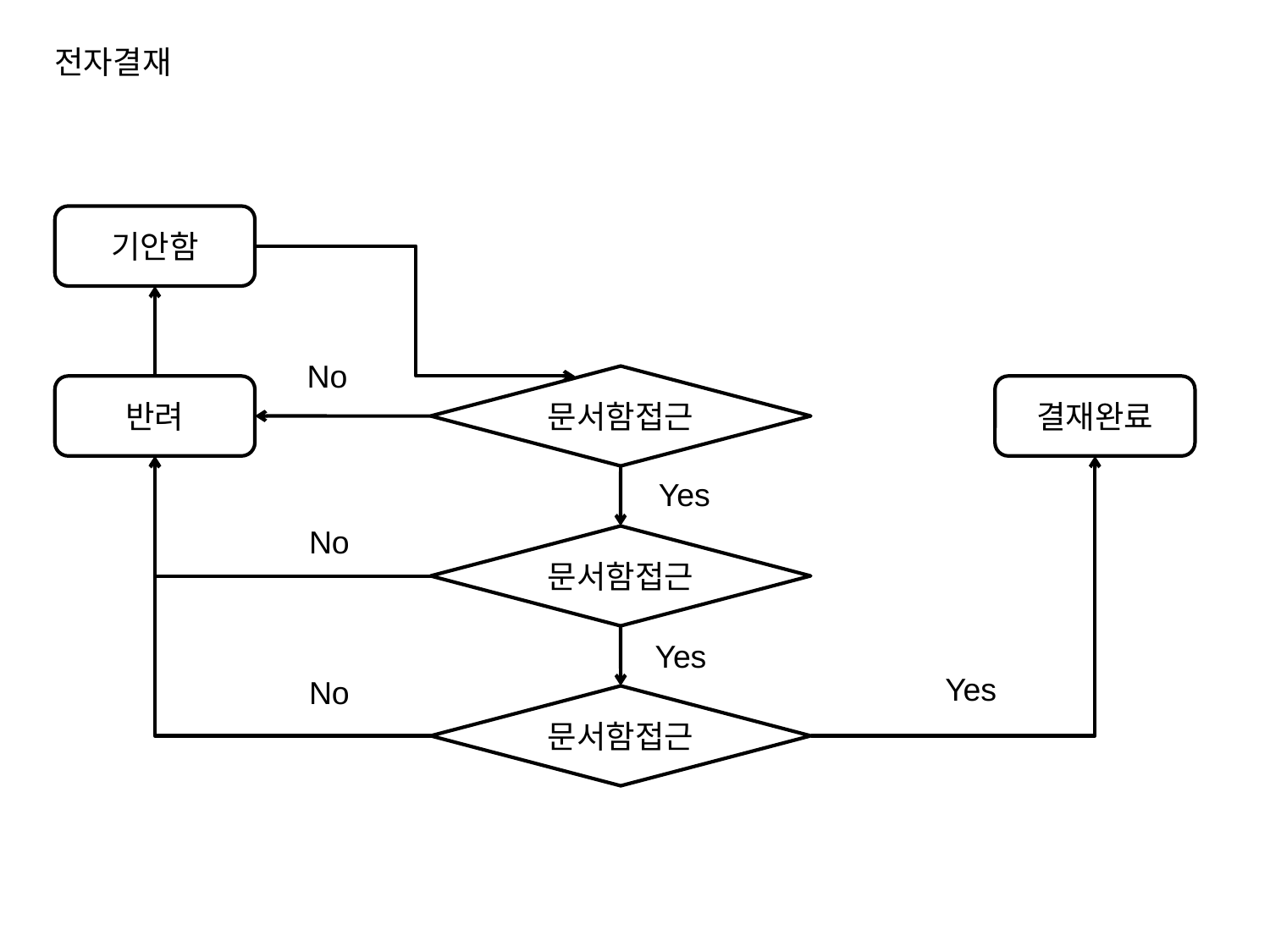

전자결재
기안함
No
문서함접근
반려
결재완료
Yes
No
문서함접근
Yes
Yes
No
문서함접근